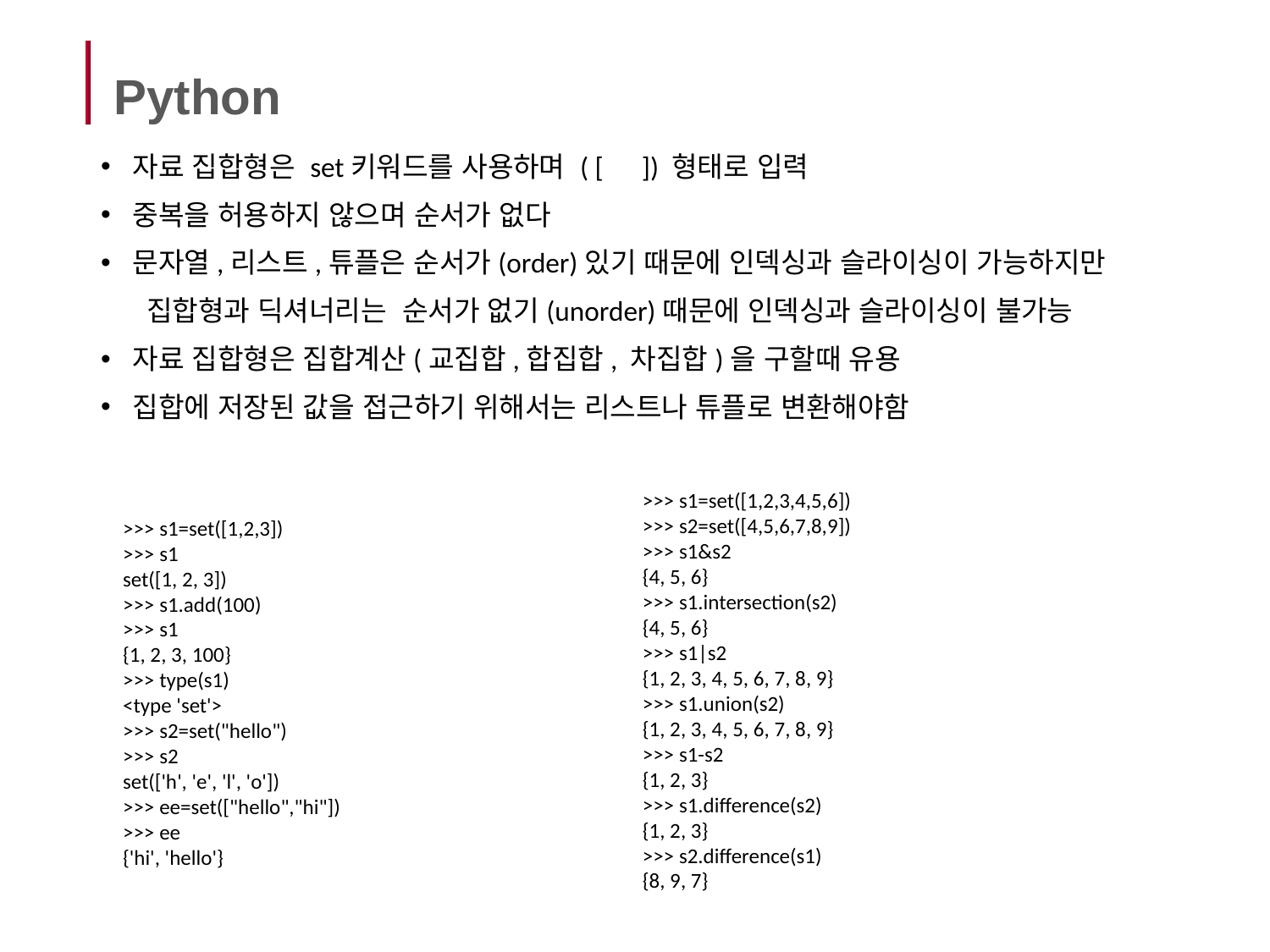

자료 집합형은 set키워드를 사용하며 ( [      ]) 형태로 입력
중복을 허용하지 않으며 순서가 없다
문자열,리스트,튜플은 순서가(order)있기 때문에 인덱싱과 슬라이싱이 가능하지만
     집합형과 딕셔너리는  순서가 없기(unorder)때문에 인덱싱과 슬라이싱이 불가능
자료 집합형은 집합계산(교집합,합집합, 차집합)을 구할때 유용
집합에 저장된 값을 접근하기 위해서는 리스트나 튜플로 변환해야함

>>> s1=set([1,2,3,4,5,6])
>>> s2=set([4,5,6,7,8,9])
>>> s1&s2
{4, 5, 6}
>>> s1.intersection(s2)
{4, 5, 6}
>>> s1|s2
{1, 2, 3, 4, 5, 6, 7, 8, 9}
>>> s1.union(s2)
{1, 2, 3, 4, 5, 6, 7, 8, 9}
>>> s1-s2
{1, 2, 3}
>>> s1.difference(s2)
{1, 2, 3}
>>> s2.difference(s1)
{8, 9, 7}
>>> s1=set([1,2,3])
>>> s1
set([1, 2, 3])
>>> s1.add(100)
>>> s1
{1, 2, 3, 100}
>>> type(s1)
<type 'set'>
>>> s2=set("hello")
>>> s2
set(['h', 'e', 'l', 'o'])
>>> ee=set(["hello","hi"])
>>> ee
{'hi', 'hello'}